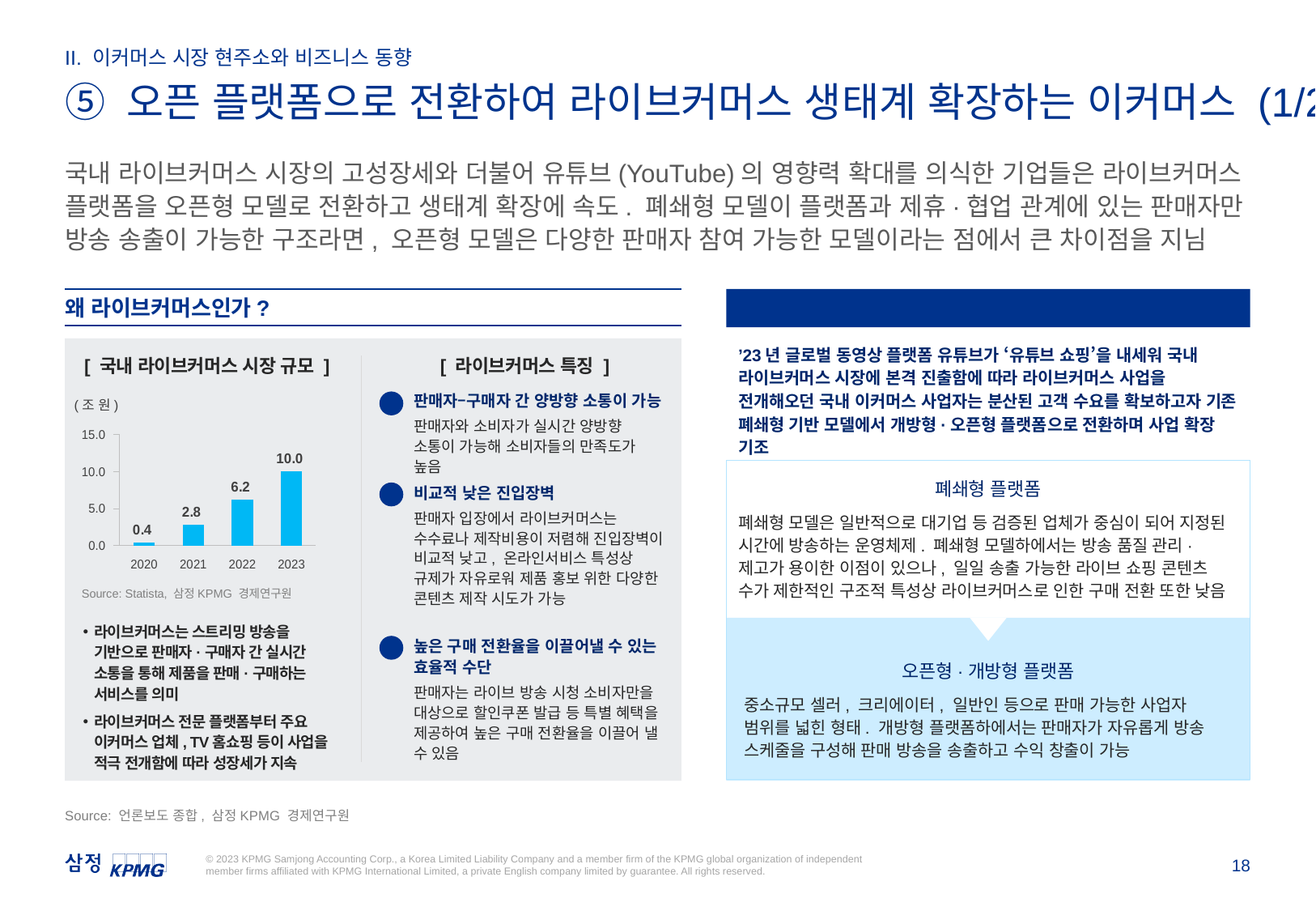

II. 이커머스 시장 현주소와 비즈니스 동향
⑤ 오픈 플랫폼으로 전환하여 라이브커머스 생태계 확장하는 이커머스 (1/2)
국내 라이브커머스 시장의 고성장세와 더불어 유튜브(YouTube)의 영향력 확대를 의식한 기업들은 라이브커머스 플랫폼을 오픈형 모델로 전환하고 생태계 확장에 속도. 폐쇄형 모델이 플랫폼과 제휴·협업 관계에 있는 판매자만 방송 송출이 가능한 구조라면, 오픈형 모델은 다양한 판매자 참여 가능한 모델이라는 점에서 큰 차이점을 지님
왜 라이브커머스인가?
폐쇄형 → 오픈형·개방형 플랫폼으로의 전환 확산
’23년 글로벌 동영상 플랫폼 유튜브가 ‘유튜브 쇼핑’을 내세워 국내 라이브커머스 시장에 본격 진출함에 따라 라이브커머스 사업을 전개해오던 국내 이커머스 사업자는 분산된 고객 수요를 확보하고자 기존 폐쇄형 기반 모델에서 개방형·오픈형 플랫폼으로 전환하며 사업 확장 기조

[ 국내 라이브커머스 시장 규모 ]
[ 라이브커머스 특징 ]
판매자–구매자 간 양방향 소통이 가능
판매자와 소비자가 실시간 양방향 소통이 가능해 소비자들의 만족도가 높음
1
비교적 낮은 진입장벽
판매자 입장에서 라이브커머스는 수수료나 제작비용이 저렴해 진입장벽이 비교적 낮고, 온라인서비스 특성상 규제가 자유로워 제품 홍보 위한 다양한 콘텐츠 제작 시도가 가능
2
높은 구매 전환율을 이끌어낼 수 있는 효율적 수단
판매자는 라이브 방송 시청 소비자만을 대상으로 할인쿠폰 발급 등 특별 혜택을 제공하여 높은 구매 전환율을 이끌어 낼 수 있음
3
(조 원)

### Chart

| Category | 라이브커머스 시장 |
|---|---|
| 2020 | 0.4 |
| 2021 | 2.8 |
| 2022 | 6.2 |
| 2023 | 10.0 |
Source: Statista, 삼정KPMG 경제연구원

폐쇄형 플랫폼
폐쇄형 모델은 일반적으로 대기업 등 검증된 업체가 중심이 되어 지정된 시간에 방송하는 운영체제. 폐쇄형 모델하에서는 방송 품질 관리·제고가 용이한 이점이 있으나, 일일 송출 가능한 라이브 쇼핑 콘텐츠 수가 제한적인 구조적 특성상 라이브커머스로 인한 구매 전환 또한 낮음

오픈형·개방형 플랫폼
중소규모 셀러, 크리에이터, 일반인 등으로 판매 가능한 사업자 범위를 넓힌 형태. 개방형 플랫폼하에서는 판매자가 자유롭게 방송 스케줄을 구성해 판매 방송을 송출하고 수익 창출이 가능

라이브커머스는 스트리밍 방송을 기반으로 판매자·구매자 간 실시간 소통을 통해 제품을 판매·구매하는 서비스를 의미
라이브커머스 전문 플랫폼부터 주요 이커머스 업체, TV홈쇼핑 등이 사업을 적극 전개함에 따라 성장세가 지속
Source: 언론보도 종합, 삼정KPMG 경제연구원